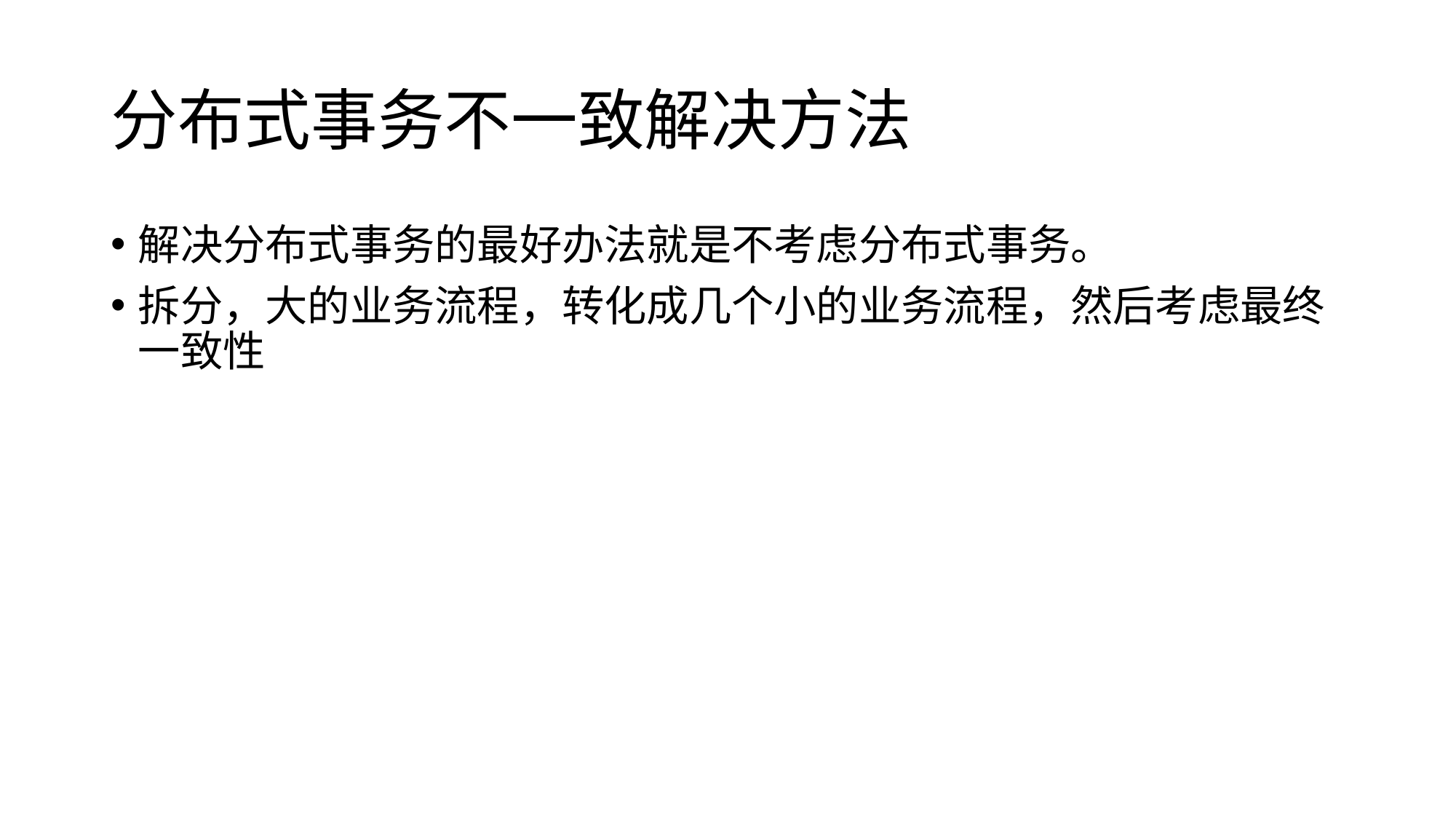

# 分布式事务不一致解决方法
解决分布式事务的最好办法就是不考虑分布式事务。
拆分，大的业务流程，转化成几个小的业务流程，然后考虑最终一致性